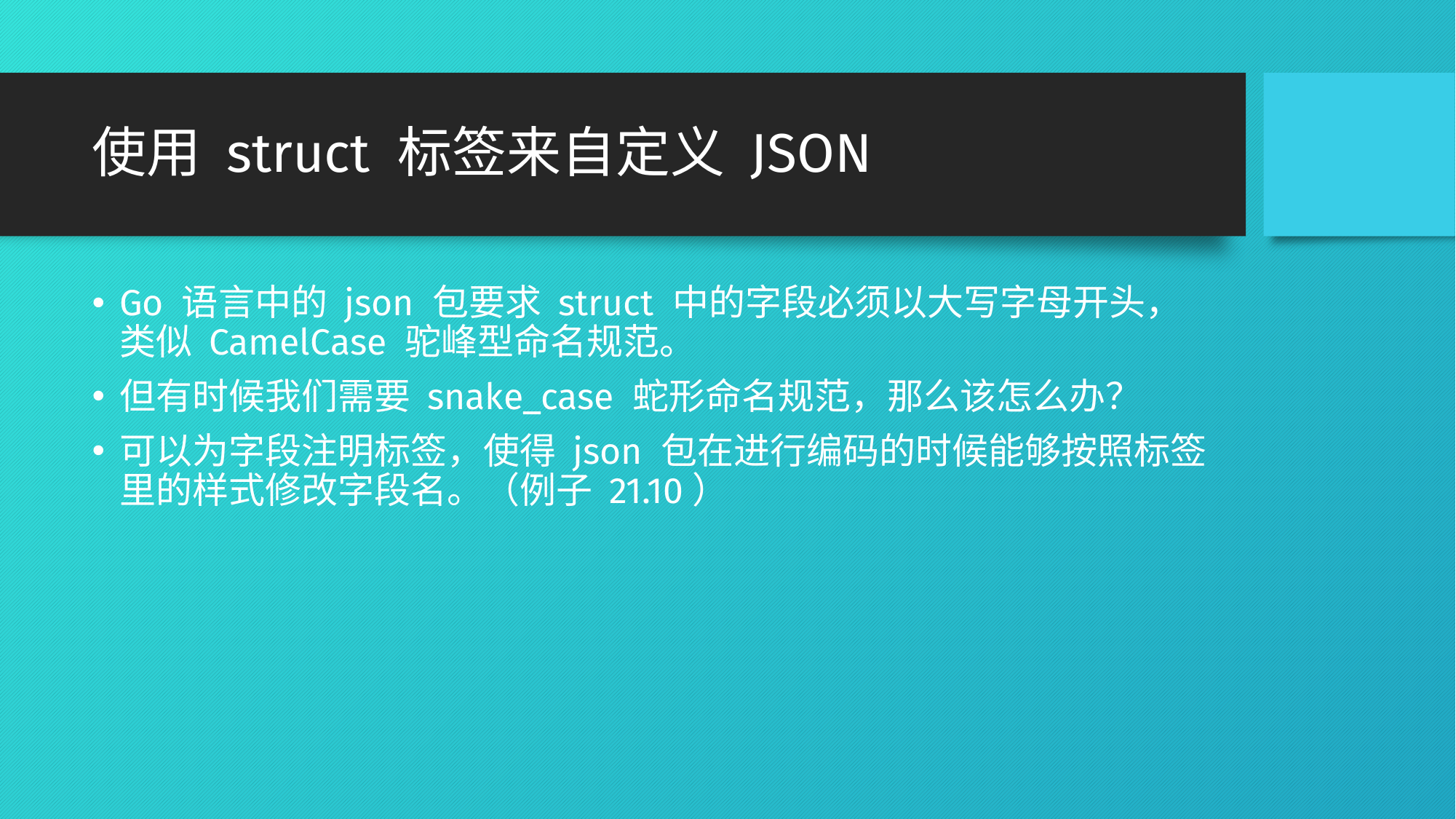

# 使用 struct 标签来自定义 JSON
Go 语言中的 json 包要求 struct 中的字段必须以大写字母开头，类似 CamelCase 驼峰型命名规范。
但有时候我们需要 snake_case 蛇形命名规范，那么该怎么办？
可以为字段注明标签，使得 json 包在进行编码的时候能够按照标签里的样式修改字段名。（例子 21.10）